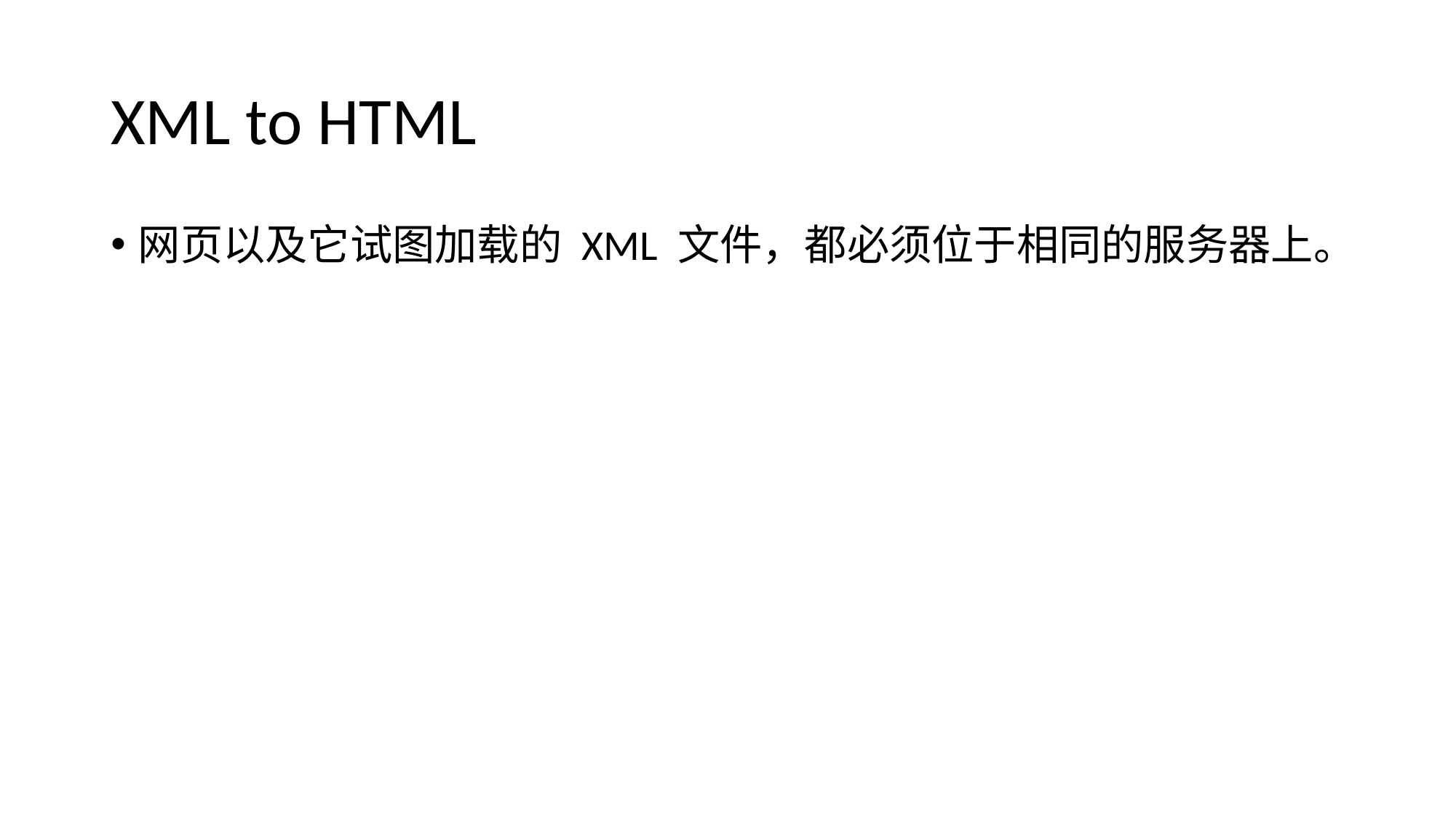

# XML to HTML
网页以及它试图加载的 XML 文件，都必须位于相同的服务器上。